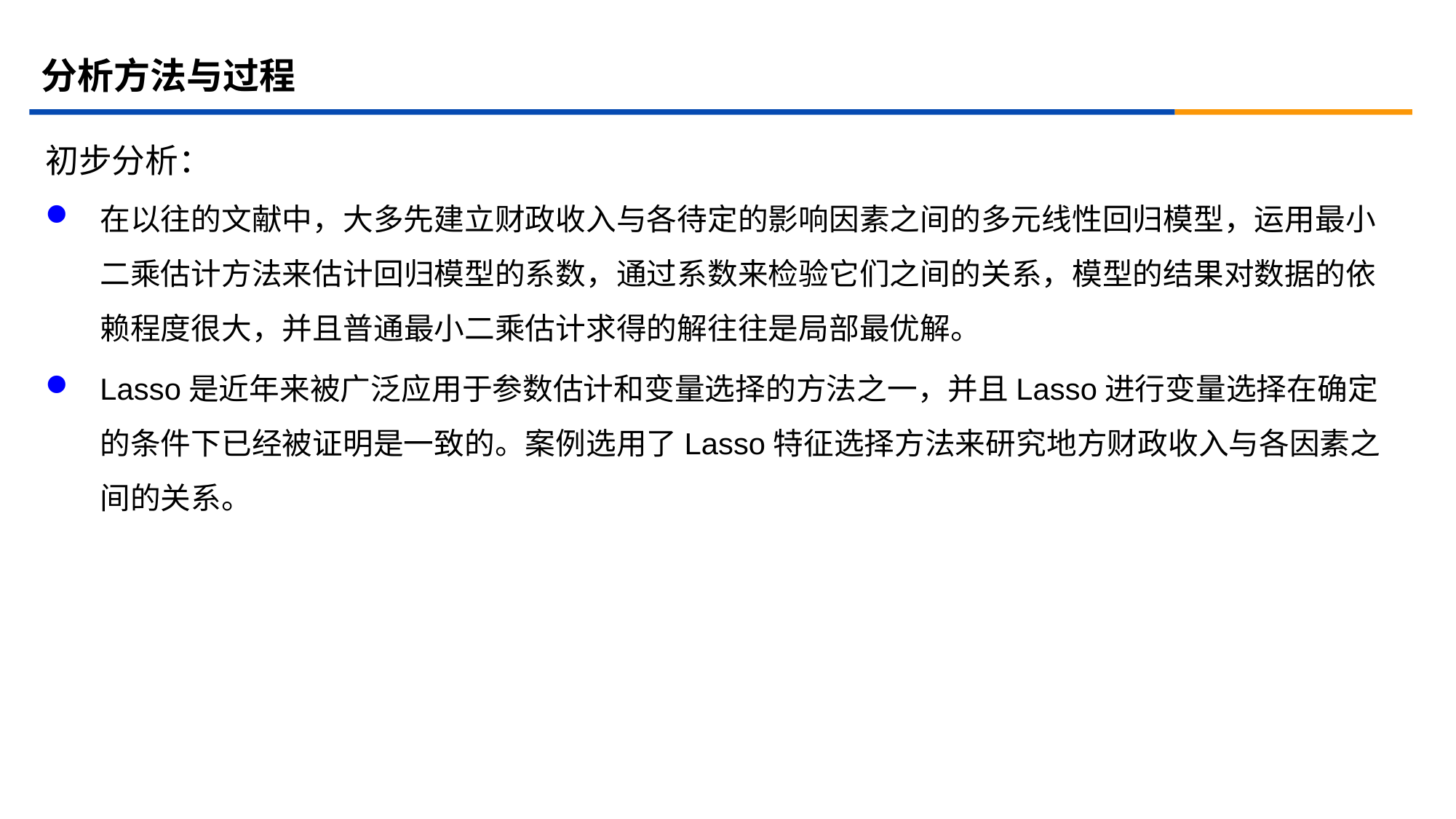

# 分析方法与过程
初步分析：
在以往的文献中，大多先建立财政收入与各待定的影响因素之间的多元线性回归模型，运用最小二乘估计方法来估计回归模型的系数，通过系数来检验它们之间的关系，模型的结果对数据的依赖程度很大，并且普通最小二乘估计求得的解往往是局部最优解。
Lasso是近年来被广泛应用于参数估计和变量选择的方法之一，并且Lasso进行变量选择在确定的条件下已经被证明是一致的。案例选用了Lasso特征选择方法来研究地方财政收入与各因素之间的关系。